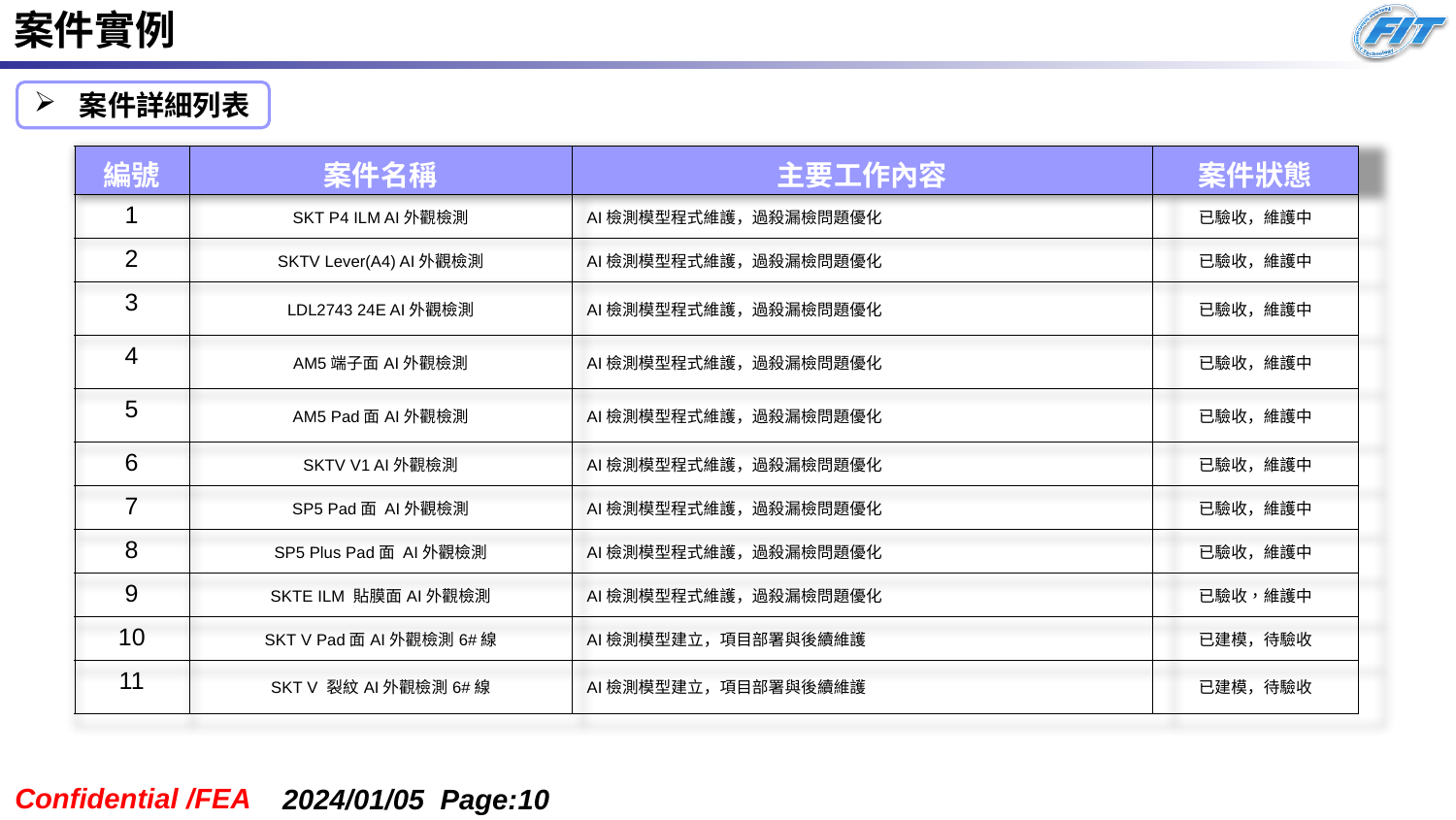

案件實例
案件詳細列表

| 編號 | 案件名稱 | 主要工作內容 | 案件狀態 |
| --- | --- | --- | --- |
| 1 | SKT P4 ILM AI外觀檢測 | AI檢測模型程式維護，過殺漏檢問題優化 | 已驗收，維護中 |
| 2 | SKTV Lever(A4) AI外觀檢測 | AI檢測模型程式維護，過殺漏檢問題優化 | 已驗收，維護中 |
| 3 | LDL2743 24E AI外觀檢測 | AI檢測模型程式維護，過殺漏檢問題優化 | 已驗收，維護中 |
| 4 | AM5端子面AI外觀檢測 | AI檢測模型程式維護，過殺漏檢問題優化 | 已驗收，維護中 |
| 5 | AM5 Pad面AI外觀檢測 | AI檢測模型程式維護，過殺漏檢問題優化 | 已驗收，維護中 |
| 6 | SKTV V1 AI外觀檢測 | AI檢測模型程式維護，過殺漏檢問題優化 | 已驗收，維護中 |
| 7 | SP5 Pad面 AI外觀檢測 | AI檢測模型程式維護，過殺漏檢問題優化 | 已驗收，維護中 |
| 8 | SP5 Plus Pad面 AI外觀檢測 | AI檢測模型程式維護，過殺漏檢問題優化 | 已驗收，維護中 |
| 9 | SKTE ILM 貼膜面AI外觀檢測 | AI檢測模型程式維護，過殺漏檢問題優化 | 已驗收，維護中 |
| 10 | SKT V Pad面AI外觀檢測6#線 | AI檢測模型建立，項目部署與後續維護 | 已建模，待驗收 |
| 11 | SKT V 裂紋AI外觀檢測6#線 | AI檢測模型建立，項目部署與後續維護 | 已建模，待驗收 |